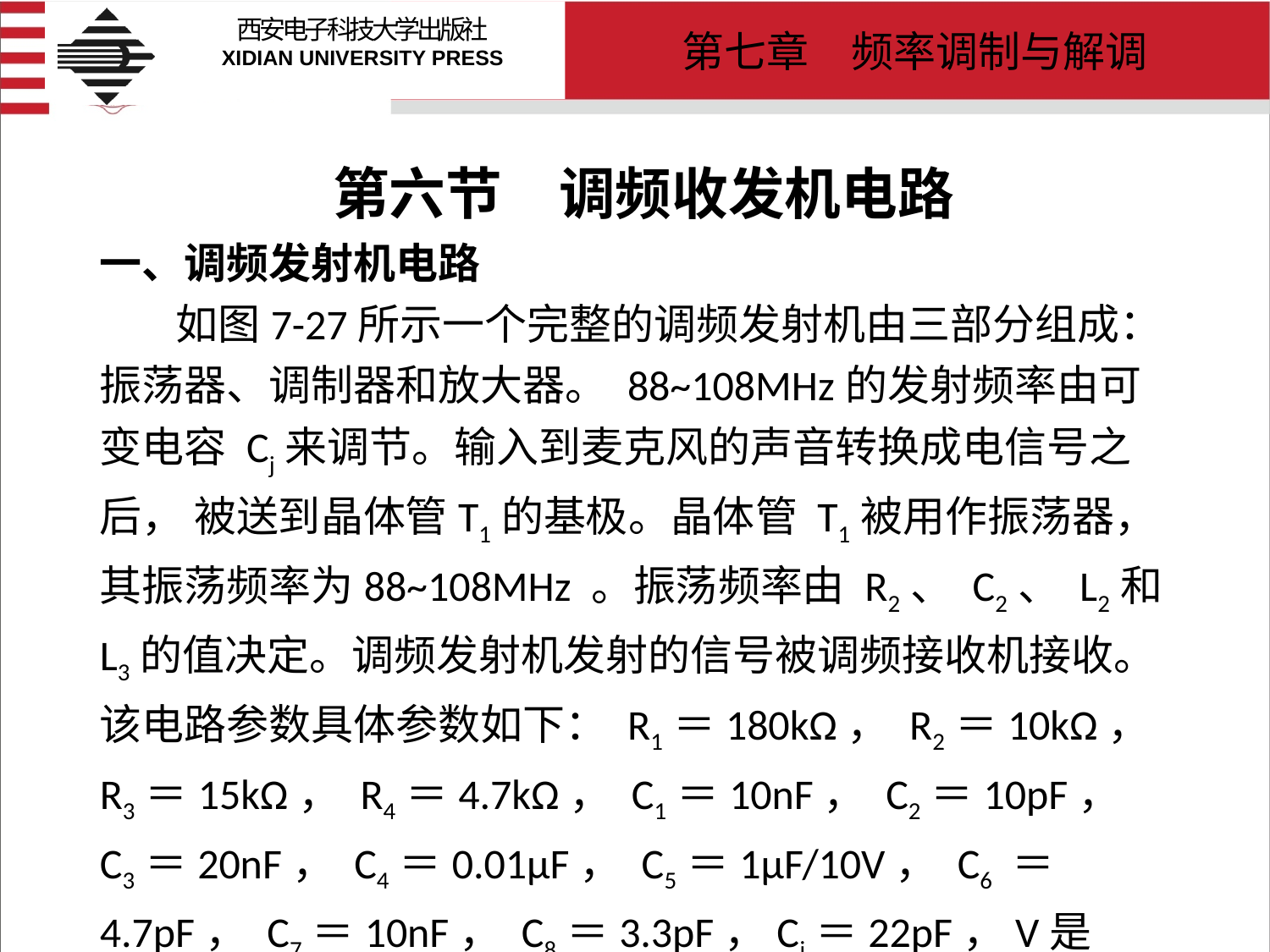

# 第六节　调频收发机电路 一、调频发射机电路 如图7-27所示一个完整的调频发射机由三部分组成：振荡器、调制器和放大器。 88~108MHz的发射频率由可变电容 Cj来调节。输入到麦克风的声音转换成电信号之后， 被送到晶体管T1的基极。晶体管 T1被用作振荡器，其振荡频率为88~108MHz 。振荡频率由 R2、 C2、 L2和 L3的值决定。调频发射机发射的信号被调频接收机接收。该电路参数具体参数如下： R1＝180kΩ， R2＝10kΩ， R3＝15kΩ， R4＝4.7kΩ， C1＝10nF， C2＝10pF， C3＝20nF， C4＝0.01μF， C5＝1μF/10V， C6 ＝4.7pF， C7＝10nF， C8＝3.3pF，Cj＝22pF，V是BF194B。